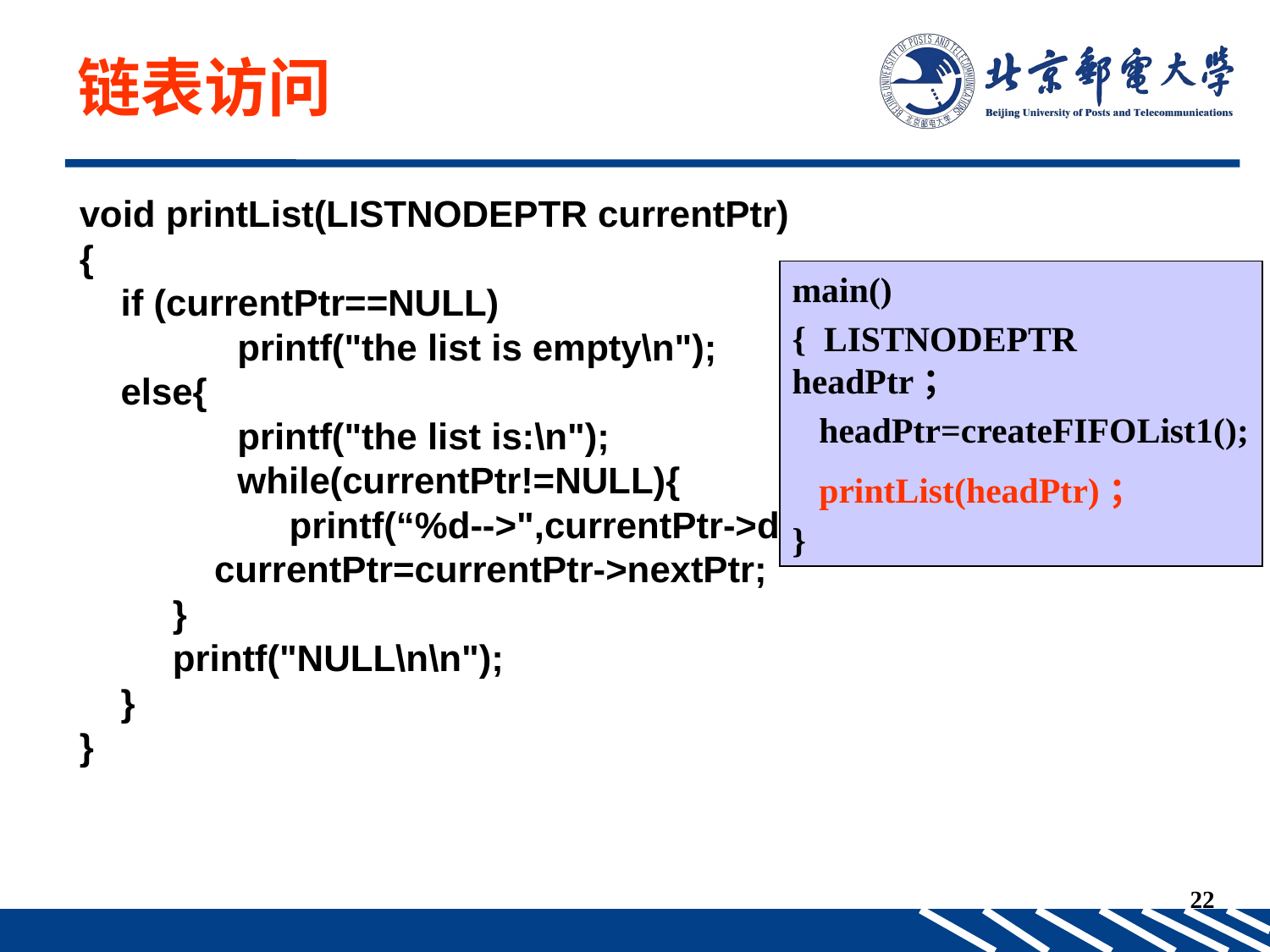

链表访问
void printList(LISTNODEPTR currentPtr)
{
    if (currentPtr==NULL)
    	   printf("the list is empty\n");
    else{
	   printf("the list is:\n");
   	   while(currentPtr!=NULL){
   	        printf(“%d-->",currentPtr->data);
             currentPtr=currentPtr->nextPtr;
         }
         printf("NULL\n\n");
    }
}
main()
{  LISTNODEPTR headPtr；
   headPtr=createFIFOList1();
   printList(headPtr)；
}
22